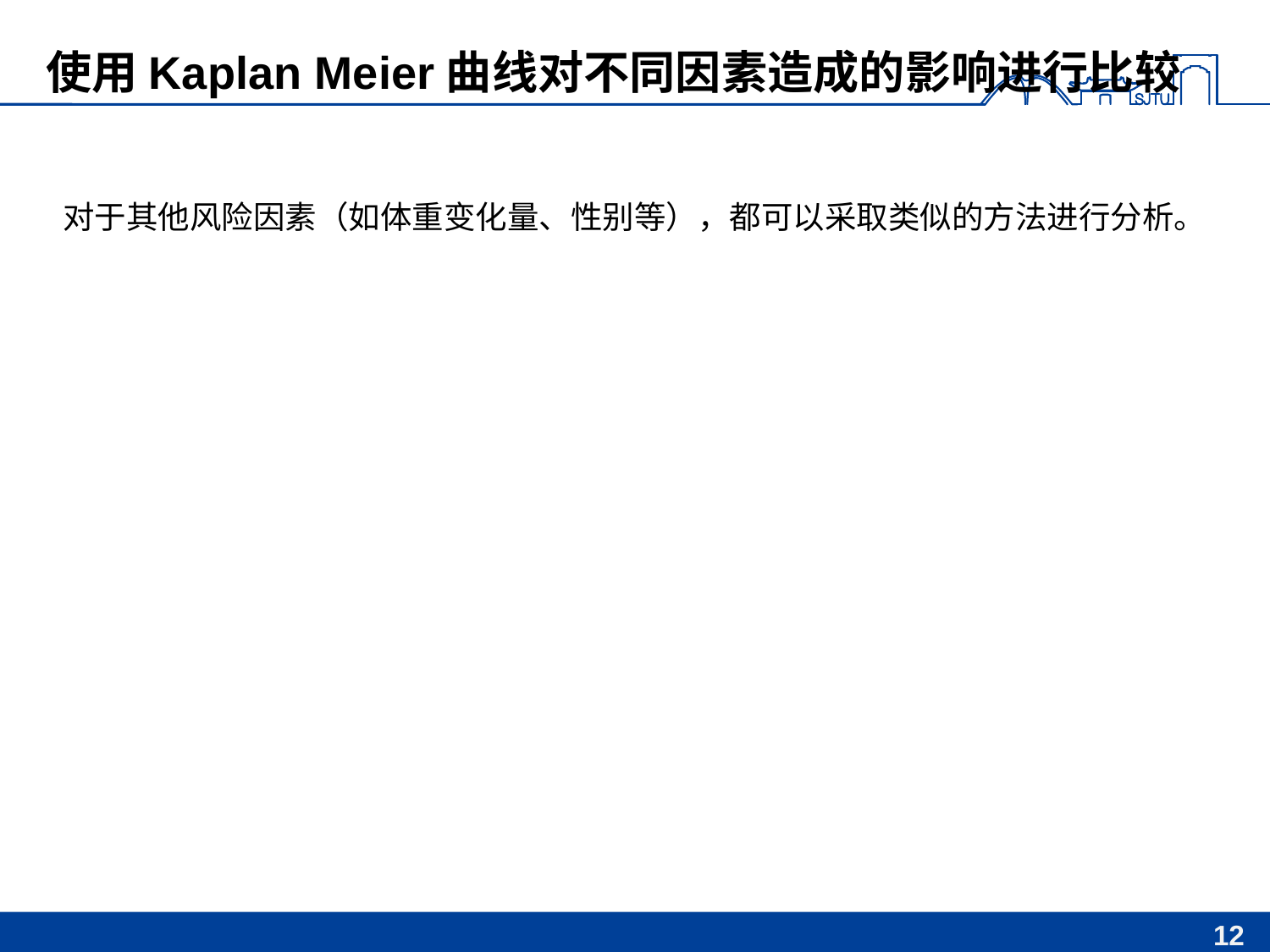

# 使用Kaplan Meier曲线对不同因素造成的影响进行比较
对于其他风险因素（如体重变化量、性别等），都可以采取类似的方法进行分析。